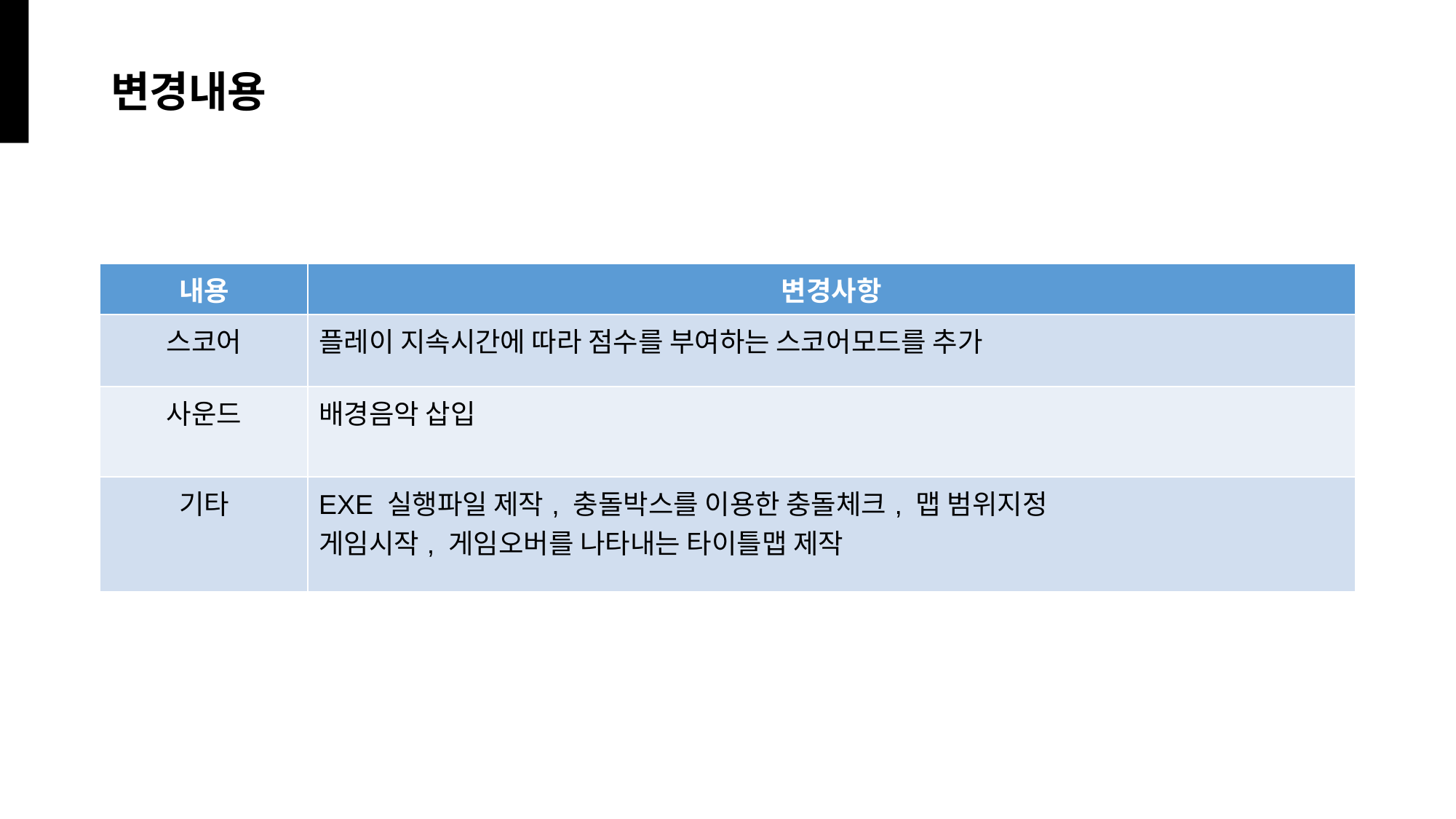

# 변경내용
| 내용 | 변경사항 |
| --- | --- |
| 스코어 | 플레이 지속시간에 따라 점수를 부여하는 스코어모드를 추가 |
| 사운드 | 배경음악 삽입 |
| 기타 | EXE 실행파일 제작, 충돌박스를 이용한 충돌체크, 맵 범위지정 게임시작, 게임오버를 나타내는 타이틀맵 제작 |